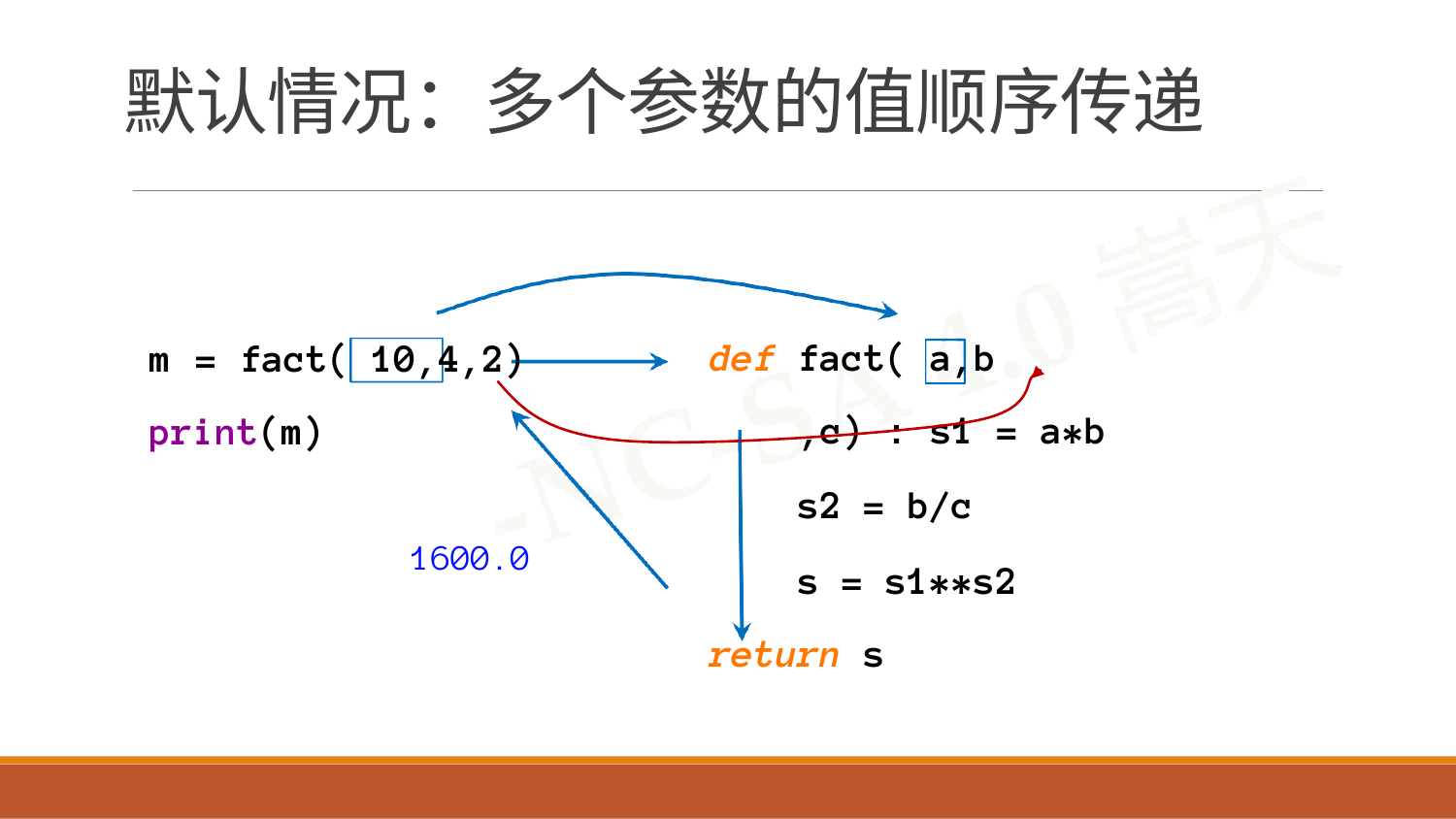

# 默认情况：多个参数的值顺序传递

m	=	fact( 10,4,2)  print(m)
def fact( a,b	,c) : s1 = a*b
    s2 = b/c
    s = s1**s2
return s

1600.0